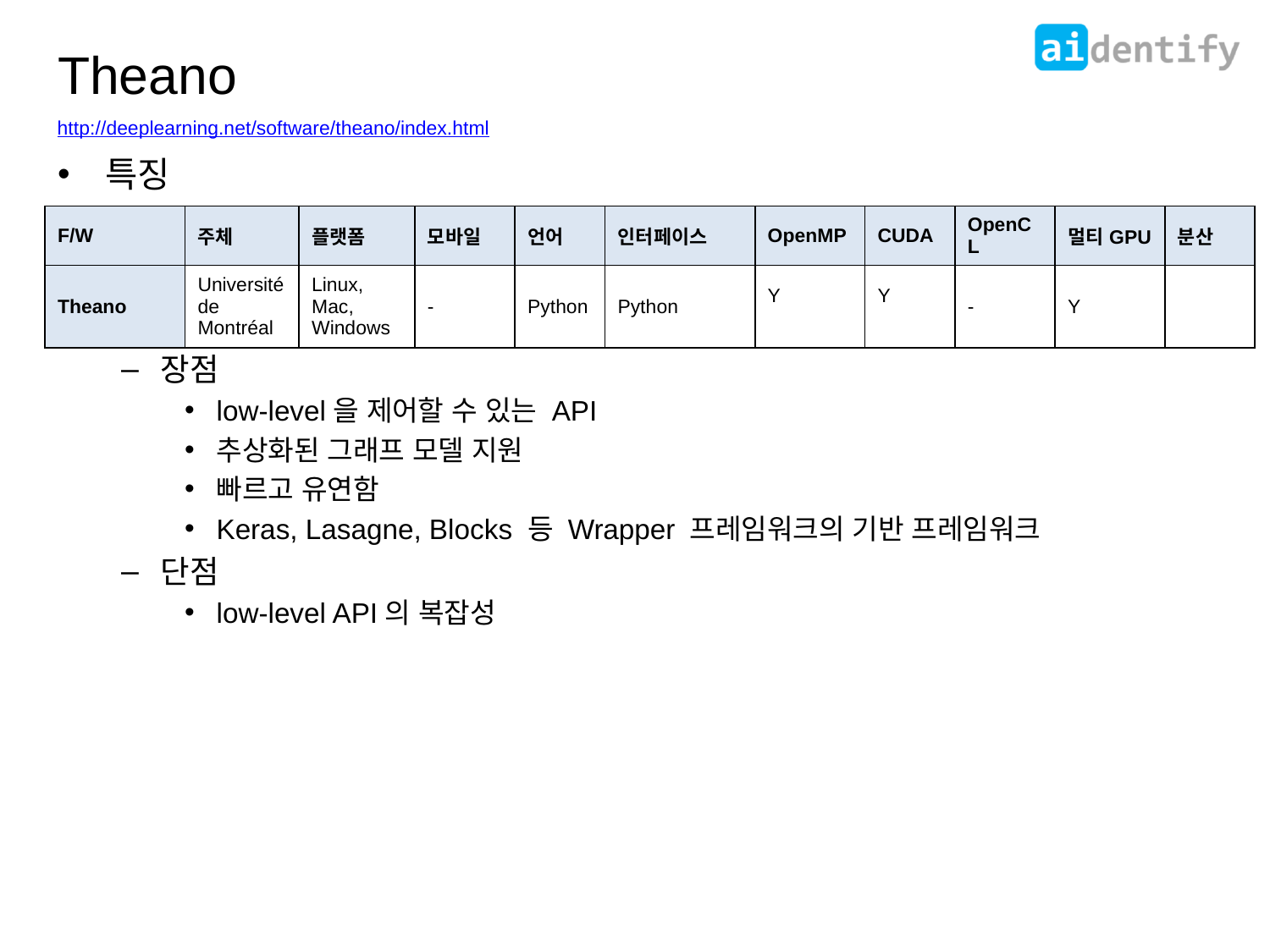

# Theano
http://deeplearning.net/software/theano/index.html
특징

장점
low-level을 제어할 수 있는 API
추상화된 그래프 모델 지원
빠르고 유연함
Keras, Lasagne, Blocks 등 Wrapper 프레임워크의 기반 프레임워크
단점
low-level API의 복잡성

| F/W | 주체 | 플랫폼 | 모바일 | 언어 | 인터페이스 | OpenMP | CUDA | OpenCL | 멀티GPU | 분산 |
| --- | --- | --- | --- | --- | --- | --- | --- | --- | --- | --- |
| Theano | Université de Montréal | Linux, Mac, Windows | - | Python | Python | Y | Y | - | Y |  |